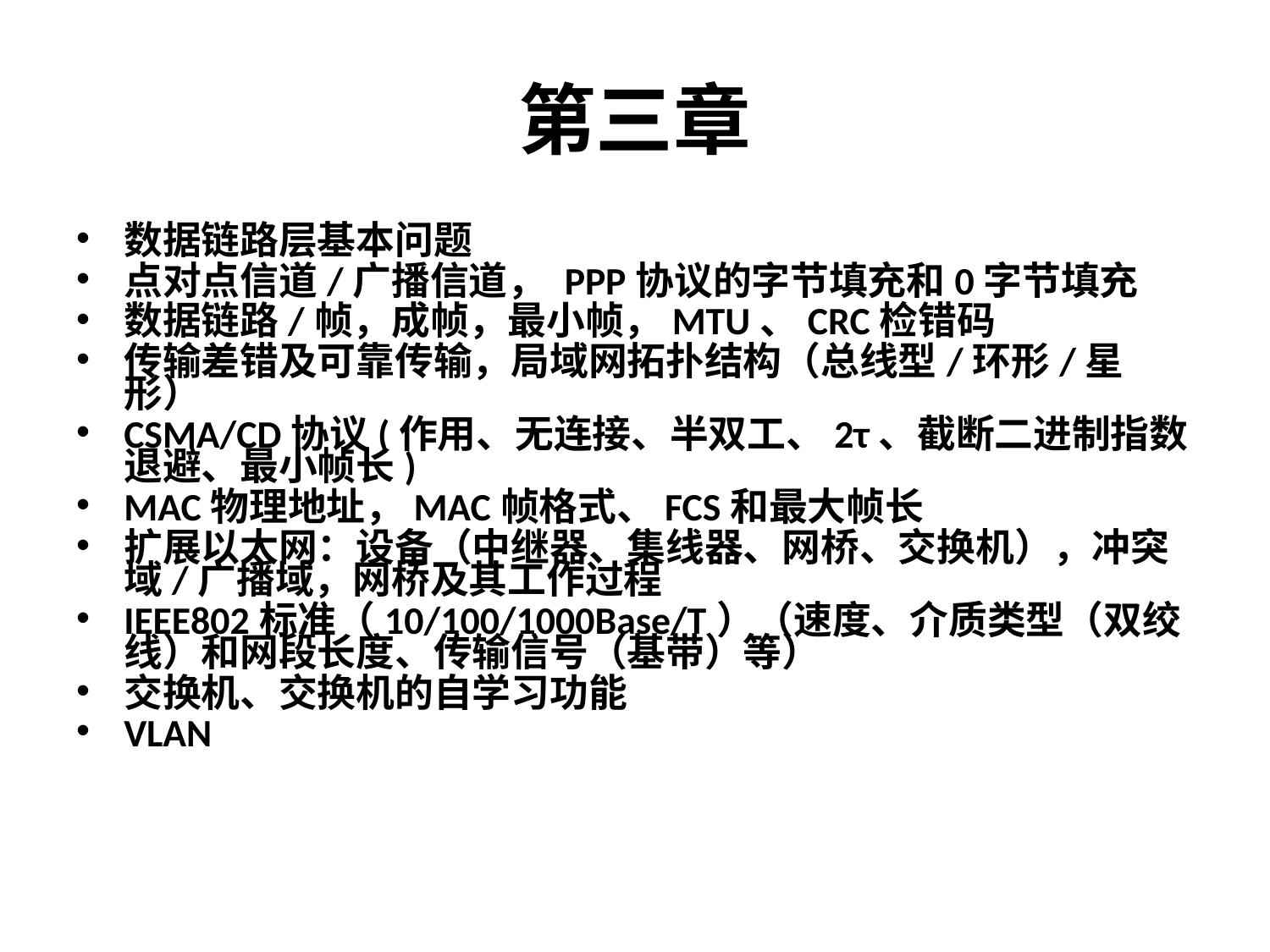

# 第三章
数据链路层基本问题
点对点信道/广播信道， PPP协议的字节填充和0字节填充
数据链路/帧，成帧，最小帧，MTU、CRC检错码
传输差错及可靠传输，局域网拓扑结构（总线型/环形/星形）
CSMA/CD协议(作用、无连接、半双工、2τ、截断二进制指数退避、最小帧长)
MAC物理地址，MAC帧格式、FCS和最大帧长
扩展以太网：设备（中继器、集线器、网桥、交换机），冲突域/广播域，网桥及其工作过程
IEEE802标准（10/100/1000Base/T）（速度、介质类型（双绞线）和网段长度、传输信号（基带）等）
交换机、交换机的自学习功能
VLAN